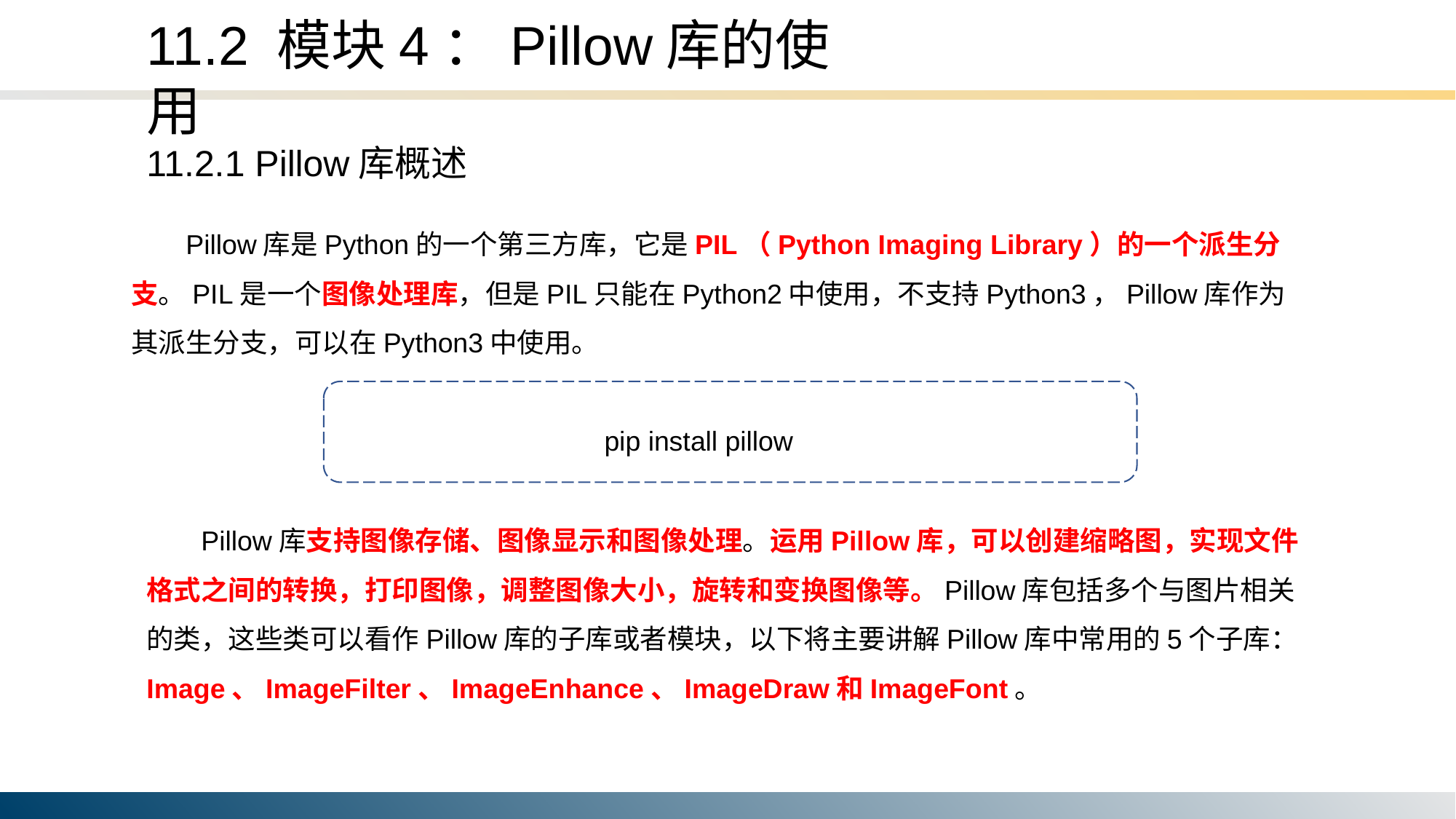

11.2 模块4：Pillow库的使用
11.2.1 Pillow库概述
Pillow库是Python的一个第三方库，它是PIL（Python Imaging Library）的一个派生分支。PIL是一个图像处理库，但是PIL只能在Python2中使用，不支持Python3，Pillow库作为其派生分支，可以在Python3中使用。

pip install pillow
Pillow库支持图像存储、图像显示和图像处理。运用Pillow库，可以创建缩略图，实现文件格式之间的转换，打印图像，调整图像大小，旋转和变换图像等。Pillow库包括多个与图片相关的类，这些类可以看作Pillow库的子库或者模块，以下将主要讲解Pillow库中常用的5个子库：Image、ImageFilter、ImageEnhance、ImageDraw和ImageFont。